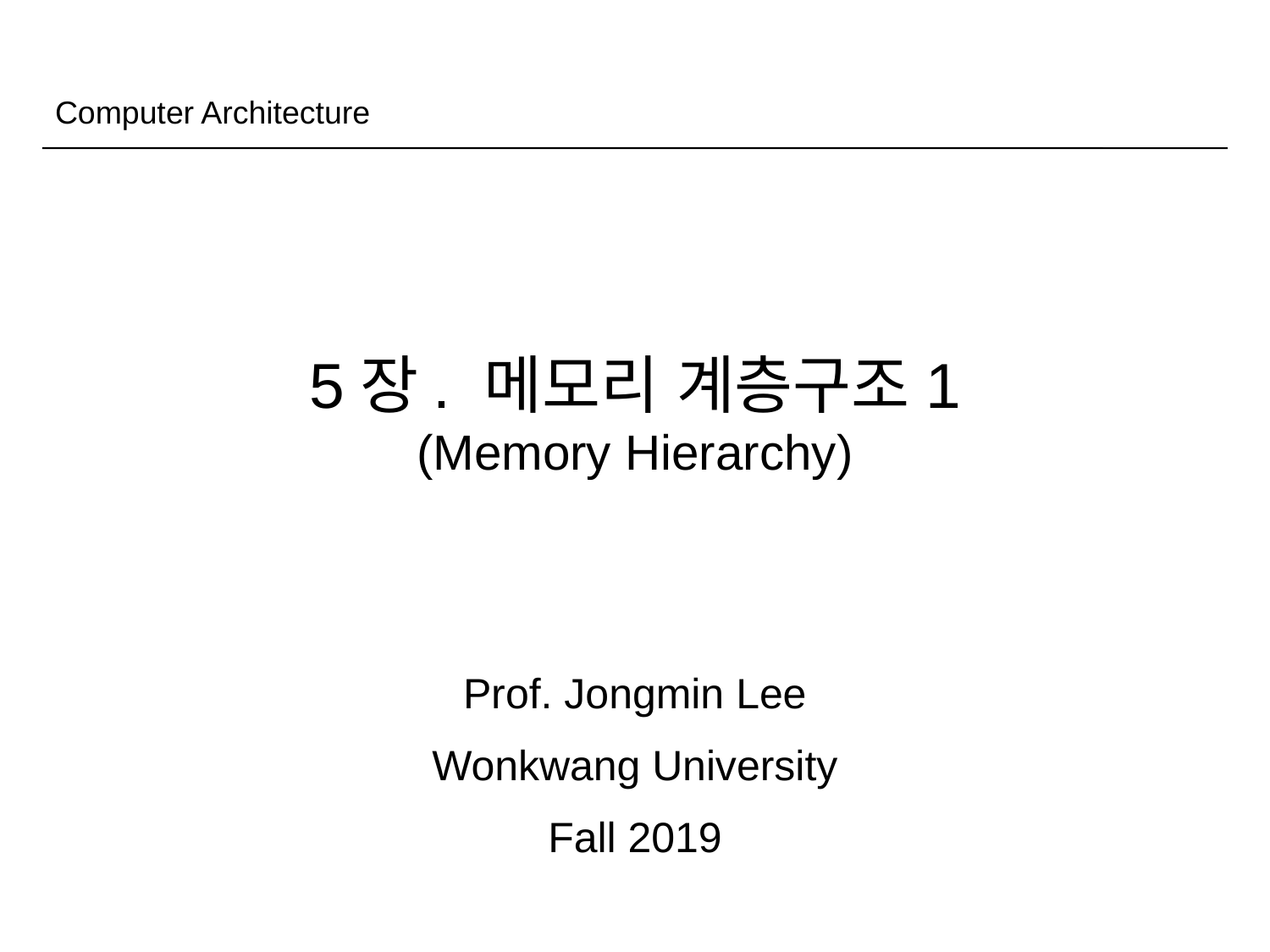

Computer Architecture
# 5장. 메모리 계층구조1 (Memory Hierarchy)